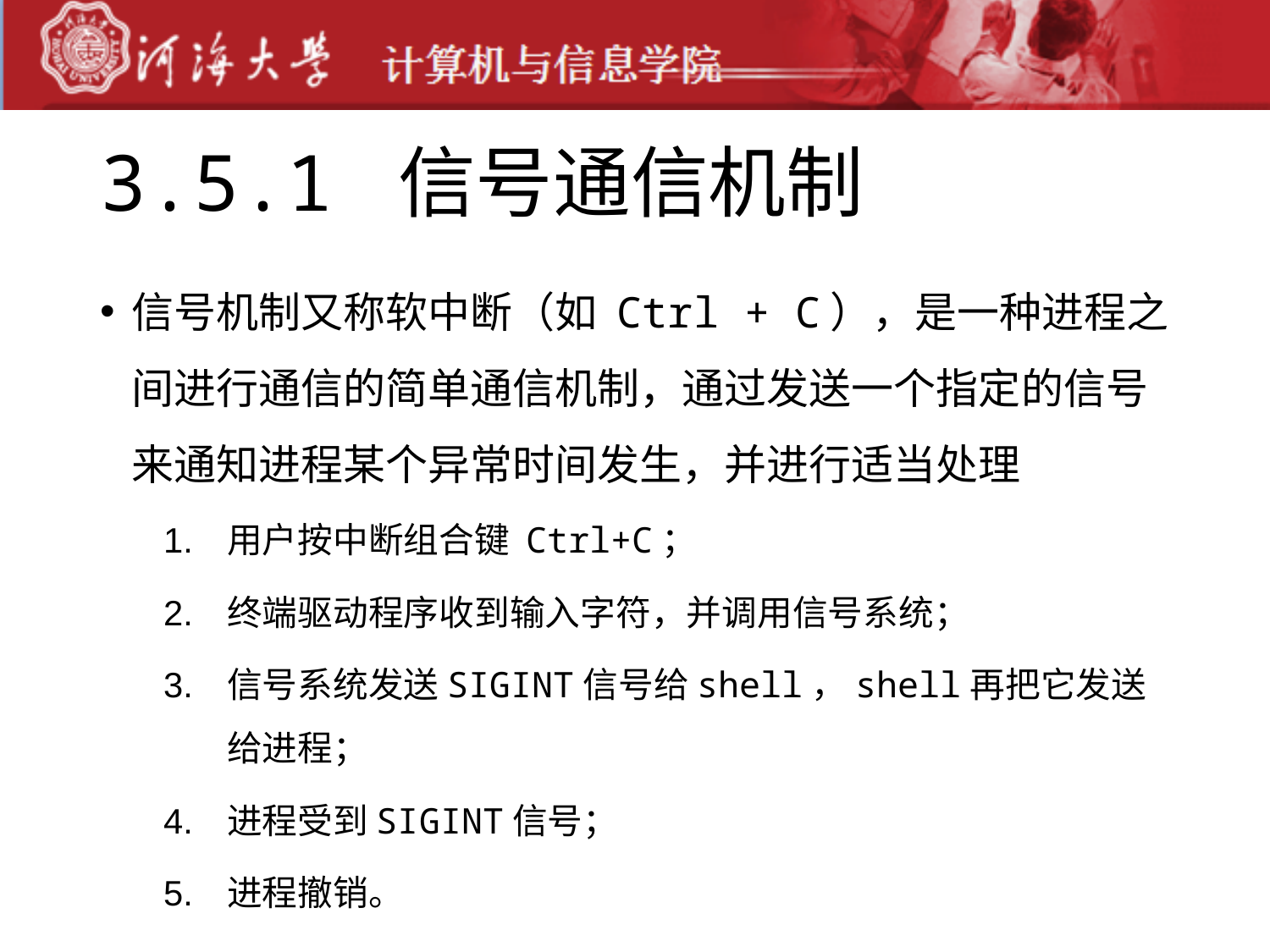

# 3.5.1 信号通信机制
信号机制又称软中断（如 Ctrl + C），是一种进程之间进行通信的简单通信机制，通过发送一个指定的信号来通知进程某个异常时间发生，并进行适当处理
用户按中断组合键 Ctrl+C；
终端驱动程序收到输入字符，并调用信号系统；
信号系统发送SIGINT信号给shell，shell再把它发送给进程；
进程受到SIGINT信号；
进程撤销。